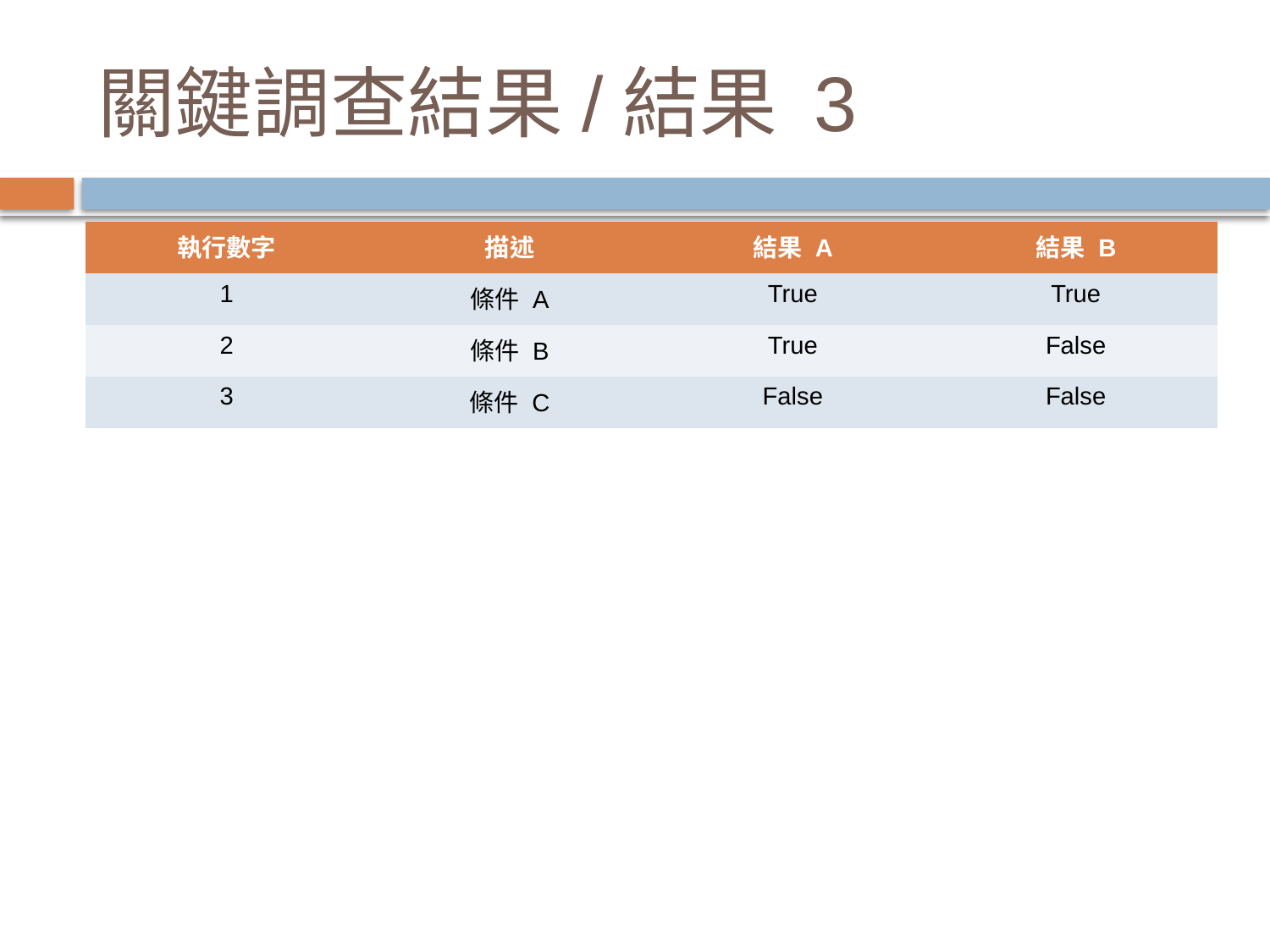

# 關鍵調查結果/結果 3
| 執行數字 | 描述 | 結果 A | 結果 B |
| --- | --- | --- | --- |
| 1 | 條件 A | True | True |
| 2 | 條件 B | True | False |
| 3 | 條件 C | False | False |